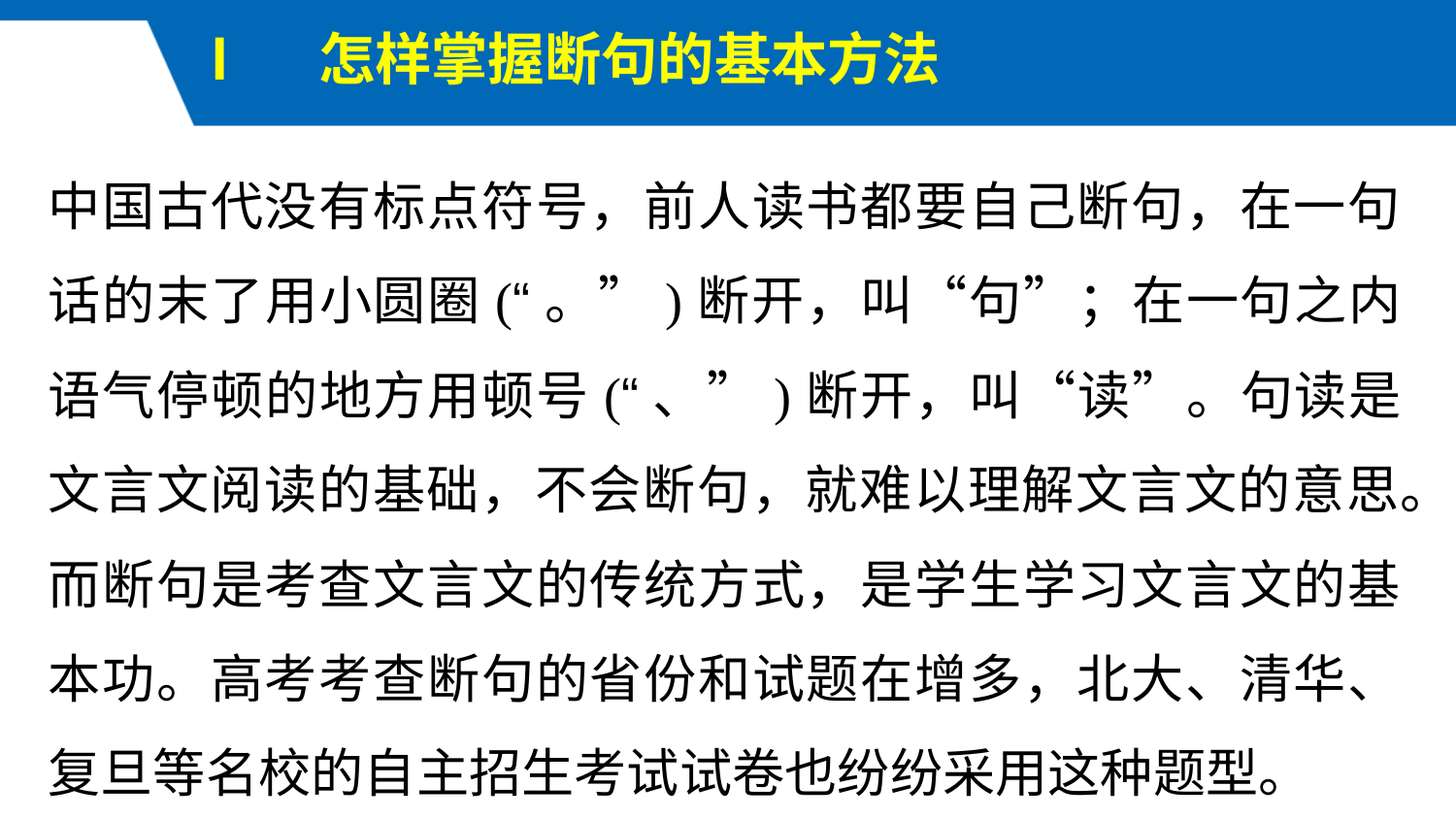

Ⅰ　怎样掌握断句的基本方法
中国古代没有标点符号，前人读书都要自己断句，在一句话的末了用小圆圈(“。”)断开，叫“句”；在一句之内语气停顿的地方用顿号(“、”)断开，叫“读”。句读是文言文阅读的基础，不会断句，就难以理解文言文的意思。而断句是考查文言文的传统方式，是学生学习文言文的基本功。高考考查断句的省份和试题在增多，北大、清华、复旦等名校的自主招生考试试卷也纷纷采用这种题型。